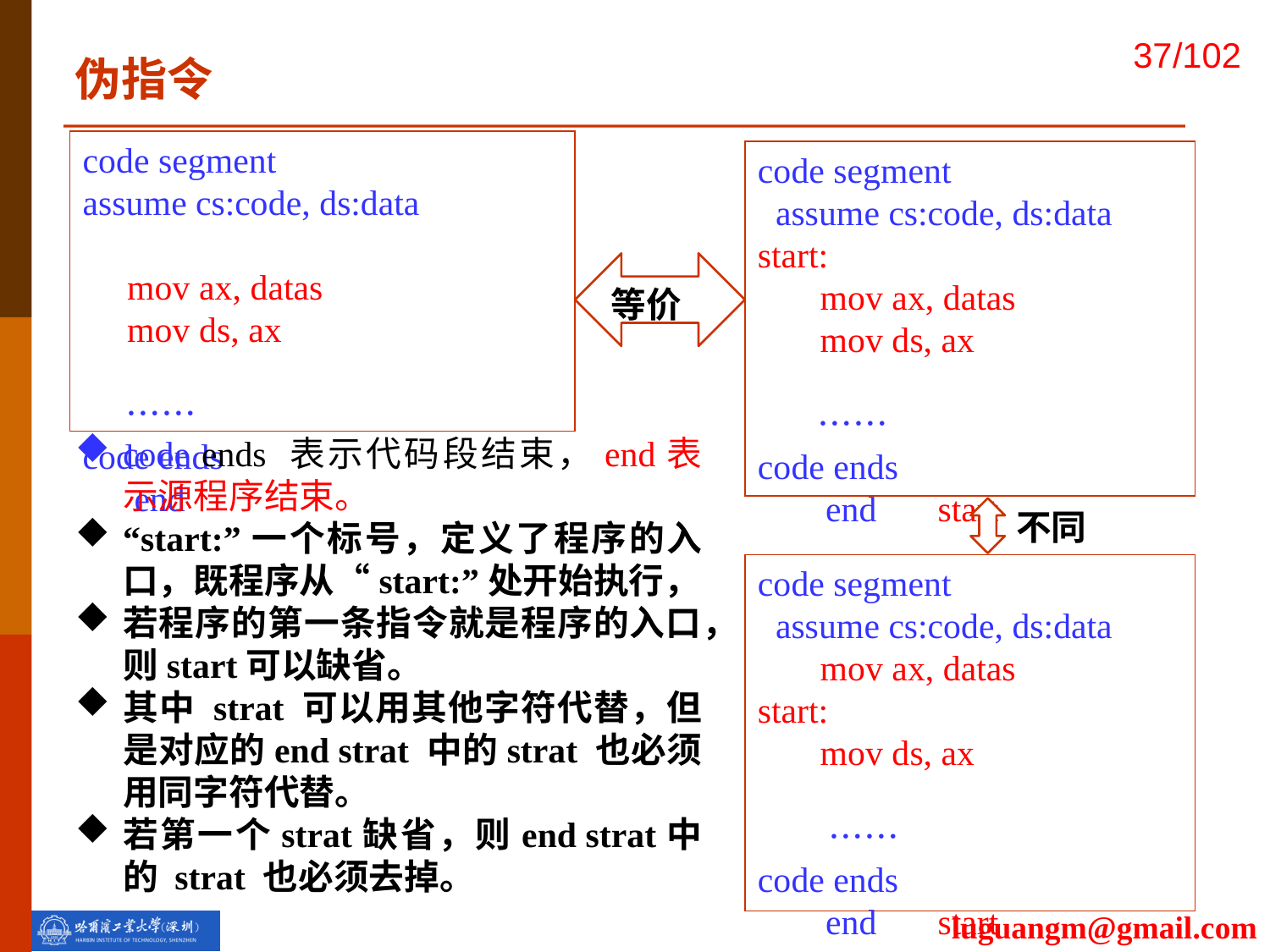

伪指令
code segment
assume cs:code, ds:data
     mov ax, datas
     mov ds, ax 　　　　　　　　　　
 　……　　　　　　
code ends 　　　　　　　
　 end
code segment
  assume cs:code, ds:data
start:
       mov ax, datas
       mov ds, ax 　　　　　　　　　　
   　……　　　　　　
code ends 　　　　　　　
  　 end 　start
等价
code ends 表示代码段结束，end表示源程序结束。
“start:”一个标号，定义了程序的入口，既程序从“start:”处开始执行，
若程序的第一条指令就是程序的入口，则start可以缺省。
其中 strat 可以用其他字符代替，但是对应的end strat 中的strat 也必须用同字符代替。
若第一个strat缺省，则end strat中的 strat 也必须去掉。

不同
code segment
  assume cs:code, ds:data
       mov ax, datas
start:
       mov ds, ax 　　　　　　　　　　
　　……　　　　　　
code ends 　　　　　　　
  　 end 　start